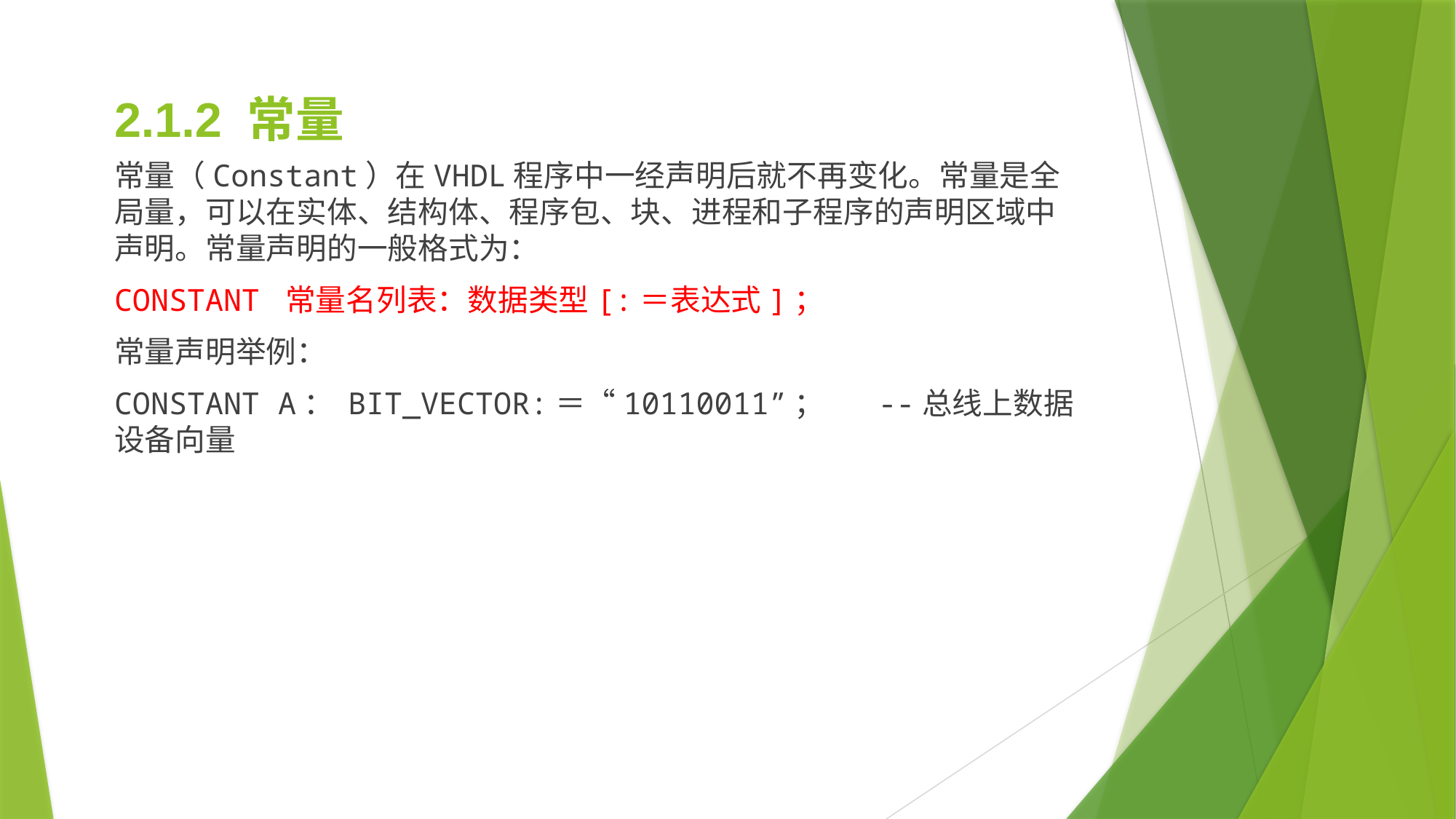

2.1.2 常量

常量（Constant）在VHDL程序中一经声明后就不再变化。常量是全局量，可以在实体、结构体、程序包、块、进程和子程序的声明区域中声明。常量声明的一般格式为：
CONSTANT 常量名列表：数据类型[:＝表达式]；
常量声明举例：
CONSTANT A： BIT_VECTOR:＝“10110011”；	--总线上数据设备向量